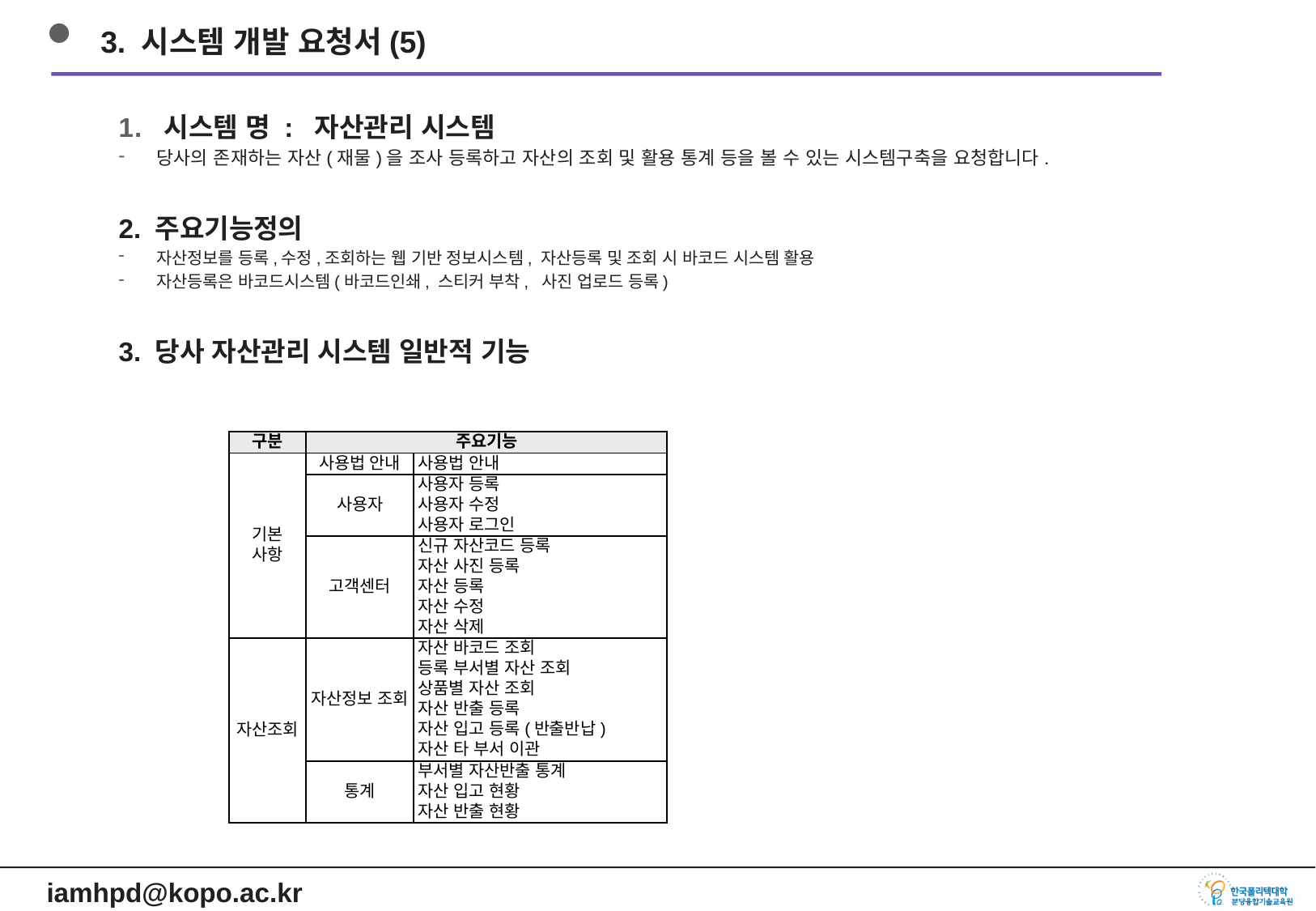

3. 시스템 개발 요청서(5)
시스템 명 :  자산관리 시스템
당사의 존재하는 자산(재물)을 조사 등록하고 자산의 조회 및 활용 통계 등을 볼 수 있는 시스템구축을 요청합니다.

2. 주요기능정의
자산정보를 등록,수정,조회하는 웹 기반 정보시스템, 자산등록 및 조회 시 바코드 시스템 활용
자산등록은 바코드시스템(바코드인쇄, 스티커 부착,  사진 업로드 등록)

3. 당사 자산관리 시스템 일반적 기능

| 구분 | 주요기능 |  |
| --- | --- | --- |
| 기본 사항 | 사용법 안내 | 사용법 안내 |
|  | 사용자 | 사용자 등록 사용자 수정 사용자 로그인 |
|  | 고객센터 | 신규 자산코드 등록 자산 사진 등록 자산 등록 자산 수정 자산 삭제 |
| 자산조회 | 자산정보 조회 | 자산 바코드 조회 등록 부서별 자산 조회 상품별 자산 조회 자산 반출 등록 자산 입고 등록(반출반납) 자산 타 부서 이관 |
|  | 통계 | 부서별 자산반출 통계 자산 입고 현황 자산 반출 현황 |